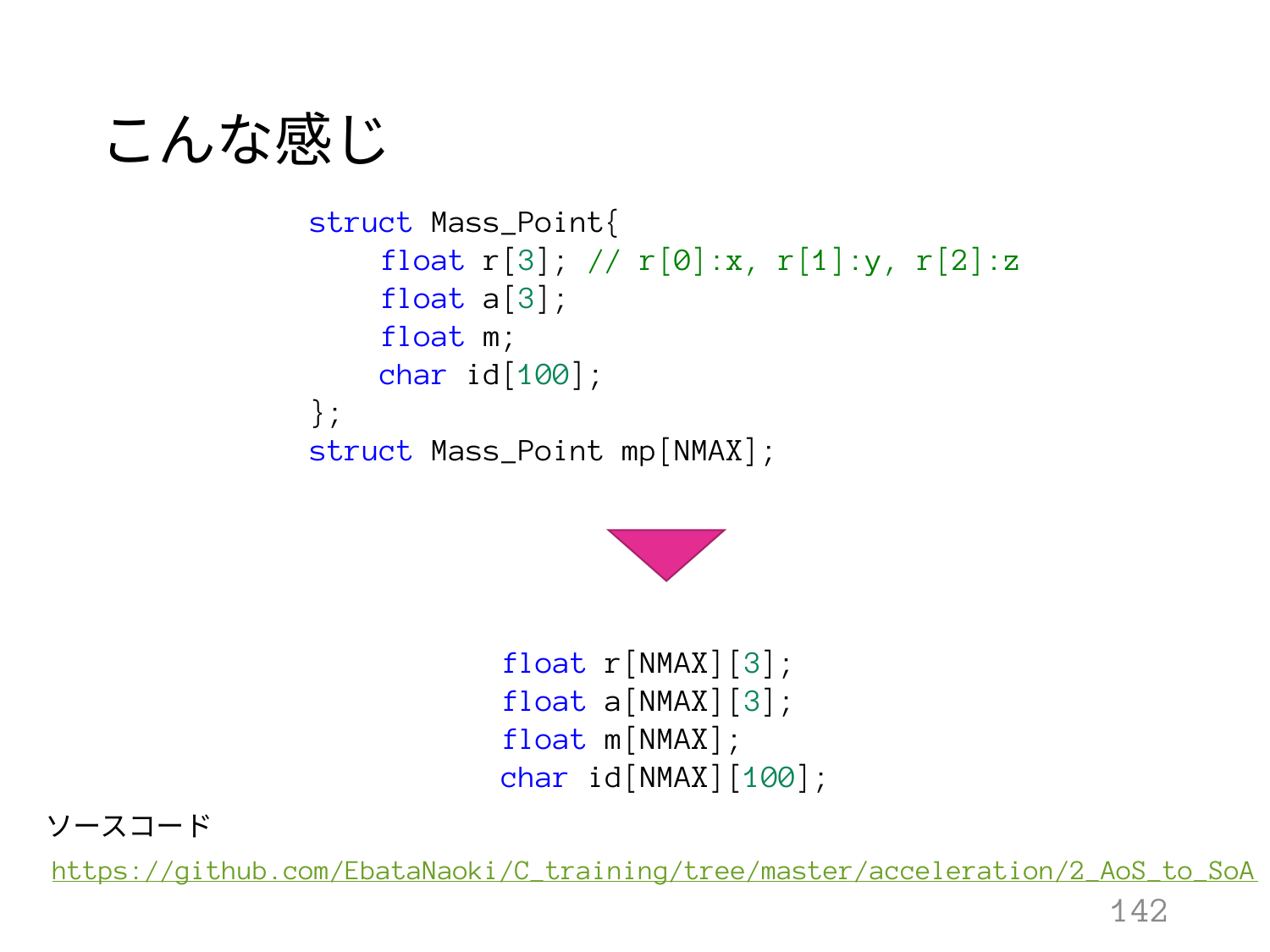

# こんな感じ
struct Mass_Point{
    float r[3]; // r[0]:x, r[1]:y, r[2]:z
    float a[3];
    float m;
    char id[100];
};
struct Mass_Point mp[NMAX];

float r[NMAX][3];
float a[NMAX][3];
float m[NMAX];
char id[NMAX][100];
ソースコード
https://github.com/EbataNaoki/C_training/tree/master/acceleration/2_AoS_to_SoA
142